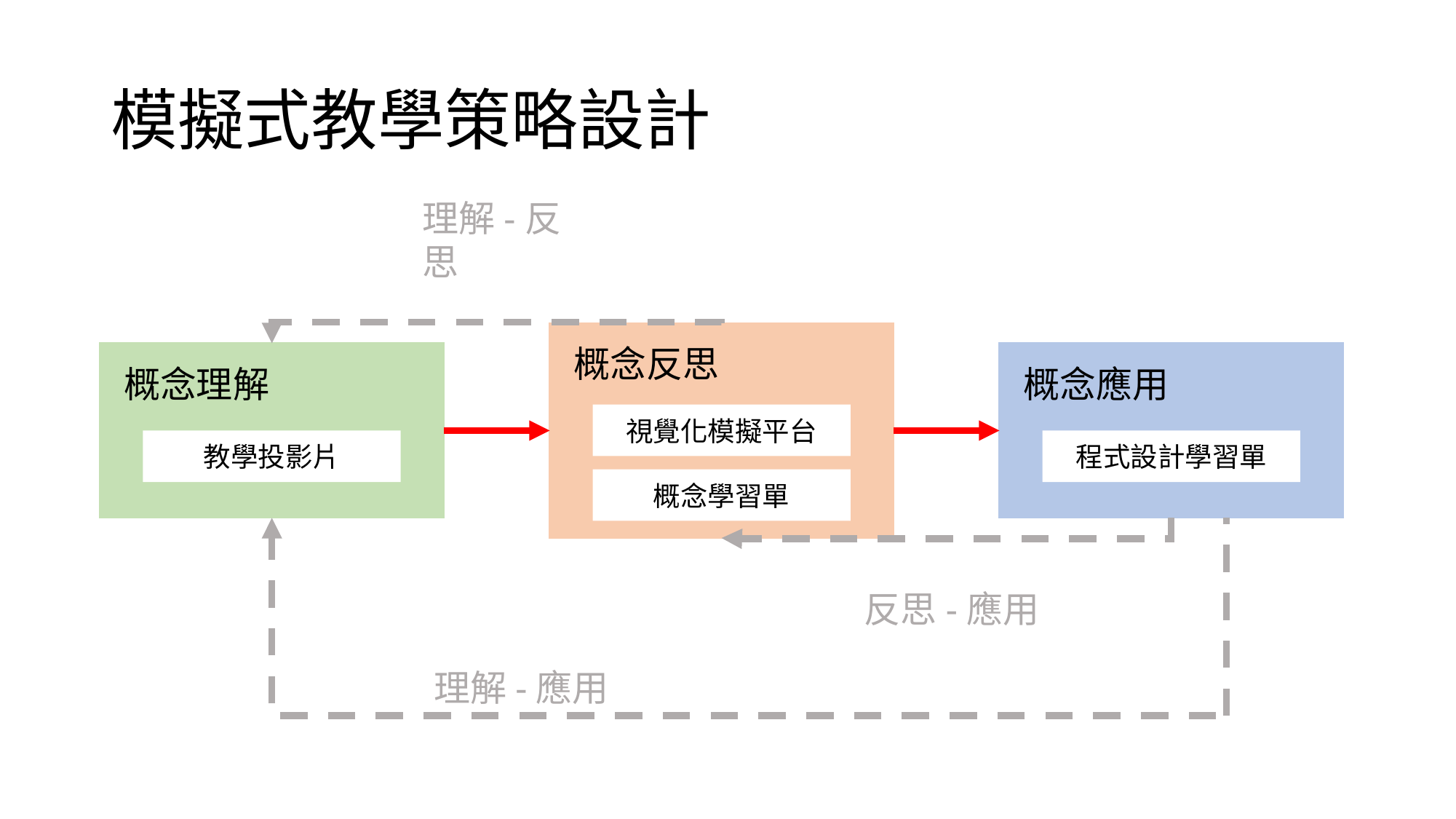

# 模擬式教學策略設計
理解-反思

概念反思
視覺化模擬平台
概念學習單

概念應用
程式設計學習單

概念理解
教學投影片
反思-應用
理解-應用